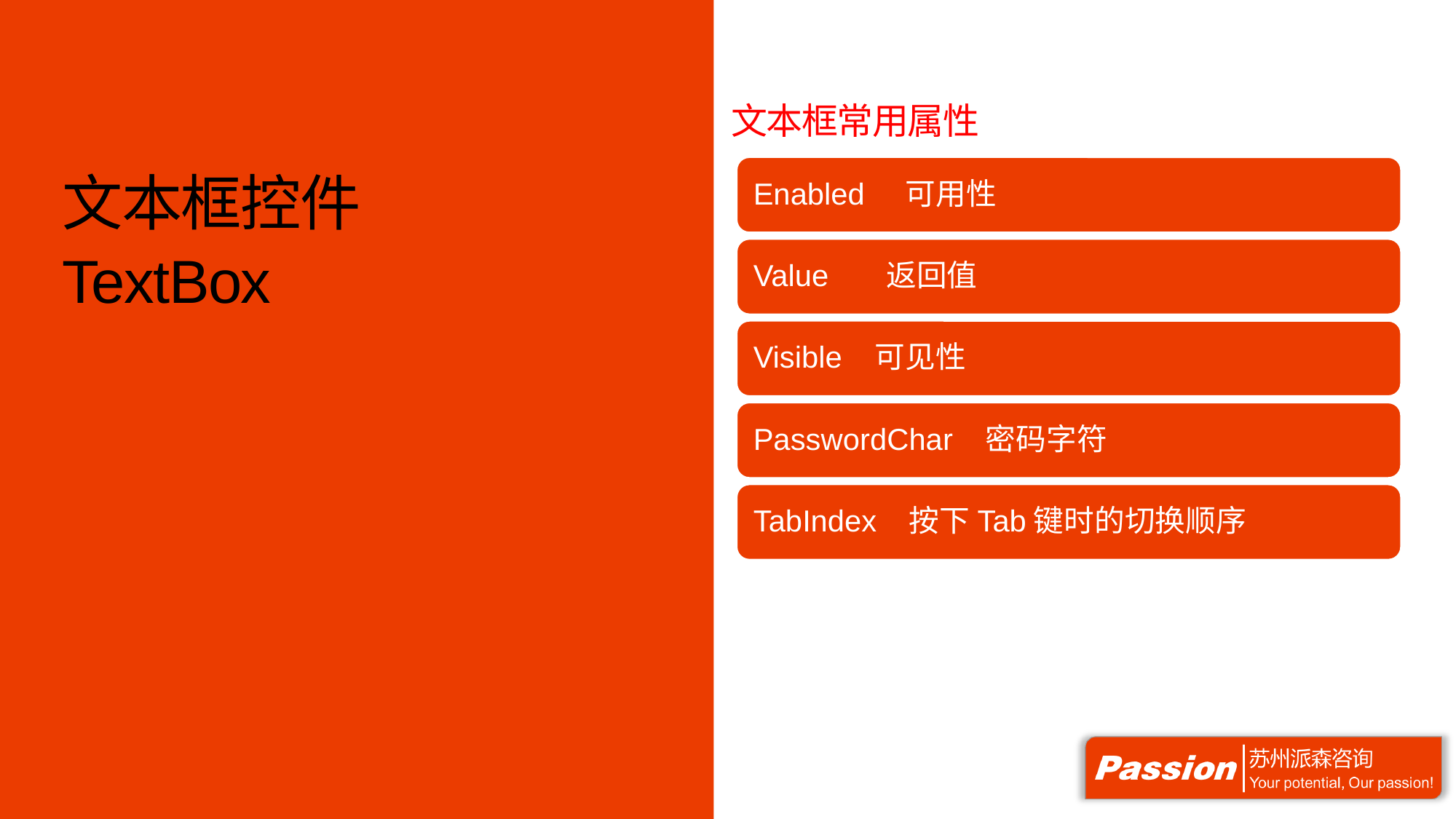

文本框常用属性
Enabled    可用性
Value      返回值
Visible   可见性
PasswordChar   密码字符
TabIndex   按下Tab键时的切换顺序
文本框控件
TextBox